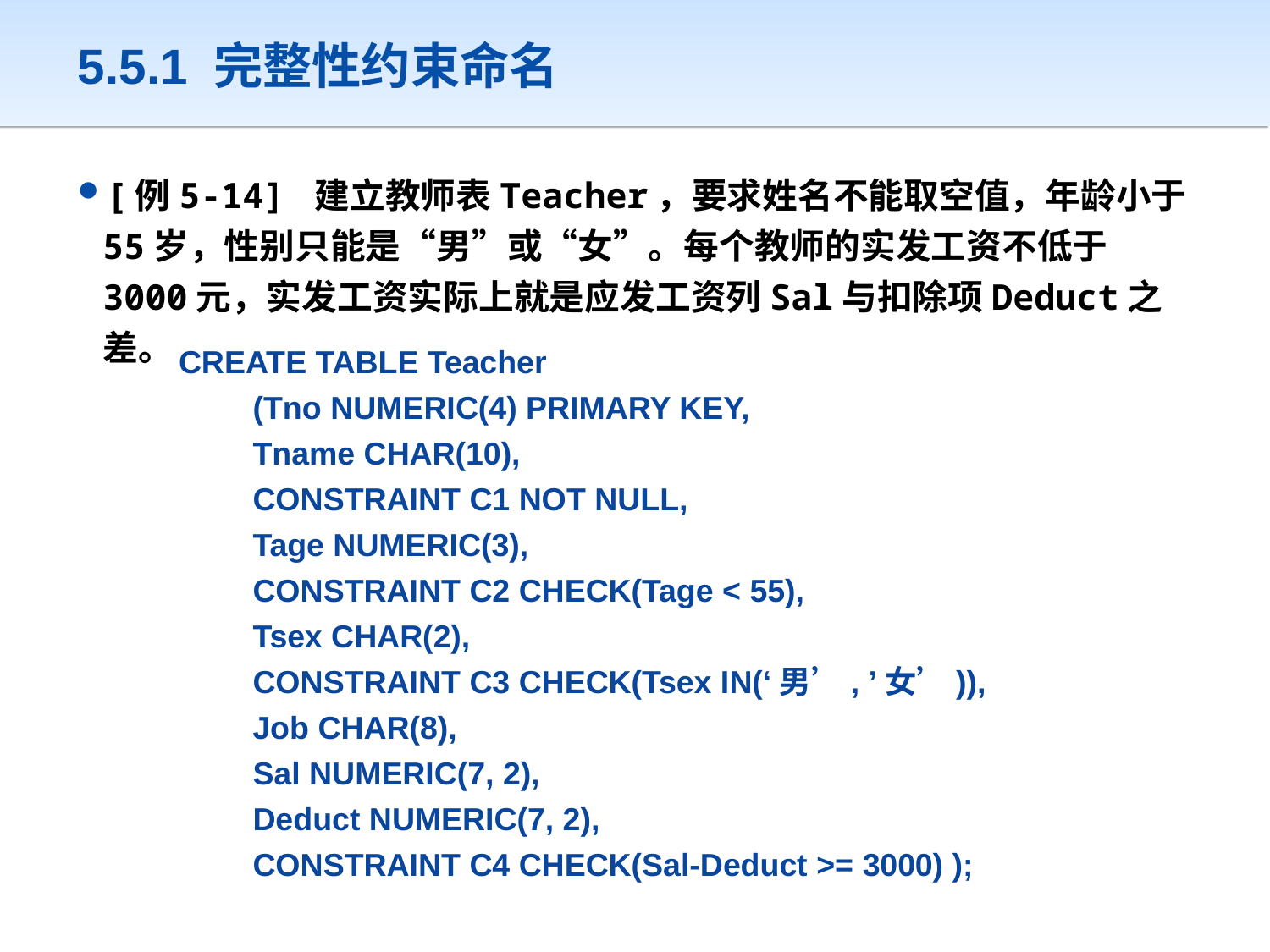

# 5.5.1 完整性约束命名
[例5-14] 建立教师表Teacher，要求姓名不能取空值，年龄小于55岁，性别只能是“男”或“女”。每个教师的实发工资不低于3000元，实发工资实际上就是应发工资列Sal与扣除项Deduct之差。

CREATE TABLE Teacher
(Tno NUMERIC(4) PRIMARY KEY,
Tname CHAR(10),
CONSTRAINT C1 NOT NULL,
Tage NUMERIC(3),
CONSTRAINT C2 CHECK(Tage < 55),
Tsex CHAR(2),
CONSTRAINT C3 CHECK(Tsex IN(‘男’, ’女’)),
Job CHAR(8),
Sal NUMERIC(7, 2),
Deduct NUMERIC(7, 2),
CONSTRAINT C4 CHECK(Sal-Deduct >= 3000) );